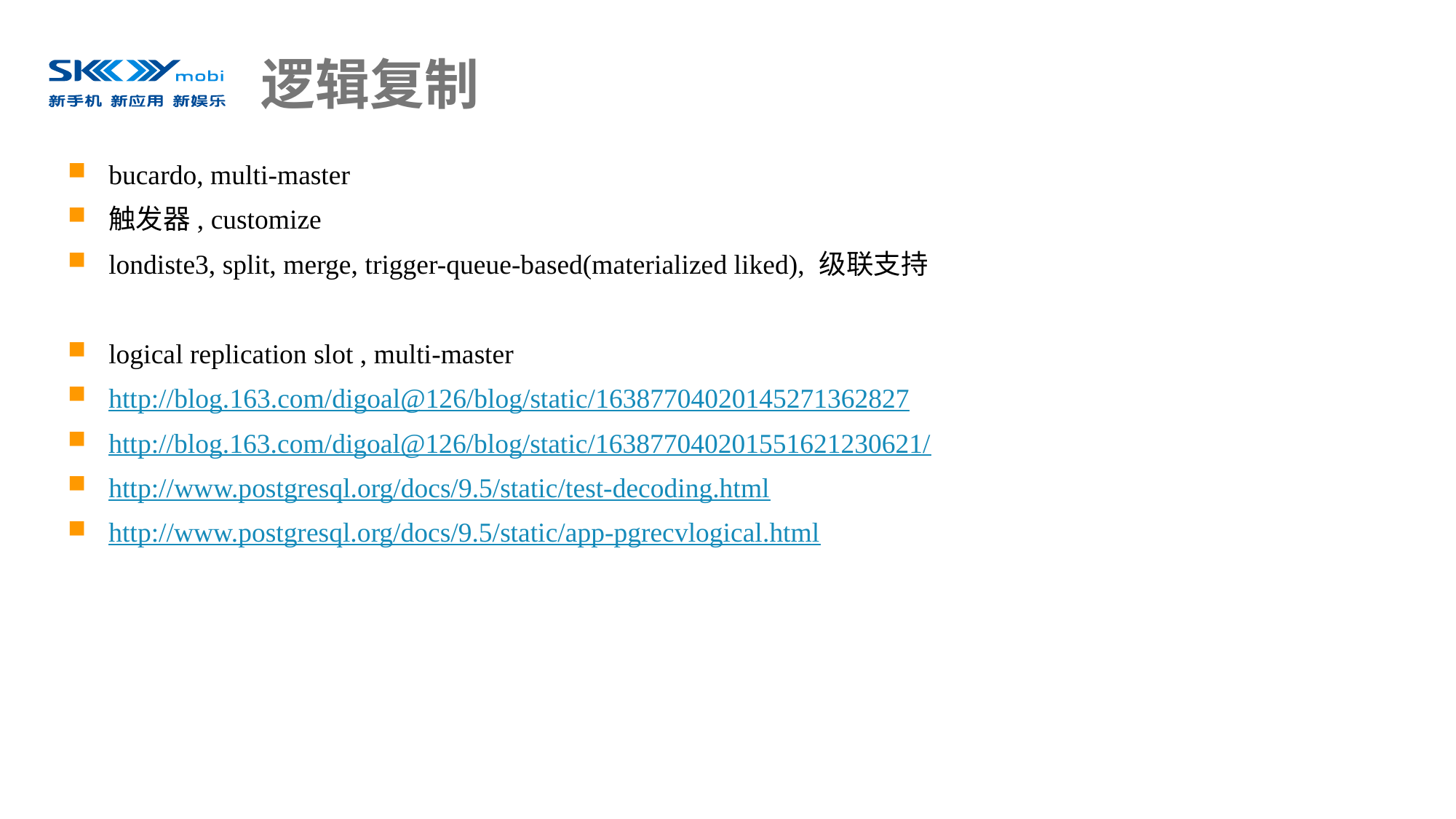

# 逻辑复制
bucardo, multi-master
触发器, customize
londiste3, split, merge, trigger-queue-based(materialized liked), 级联支持

logical replication slot , multi-master
http://blog.163.com/digoal@126/blog/static/16387704020145271362827
http://blog.163.com/digoal@126/blog/static/163877040201551621230621/
http://www.postgresql.org/docs/9.5/static/test-decoding.html
http://www.postgresql.org/docs/9.5/static/app-pgrecvlogical.html